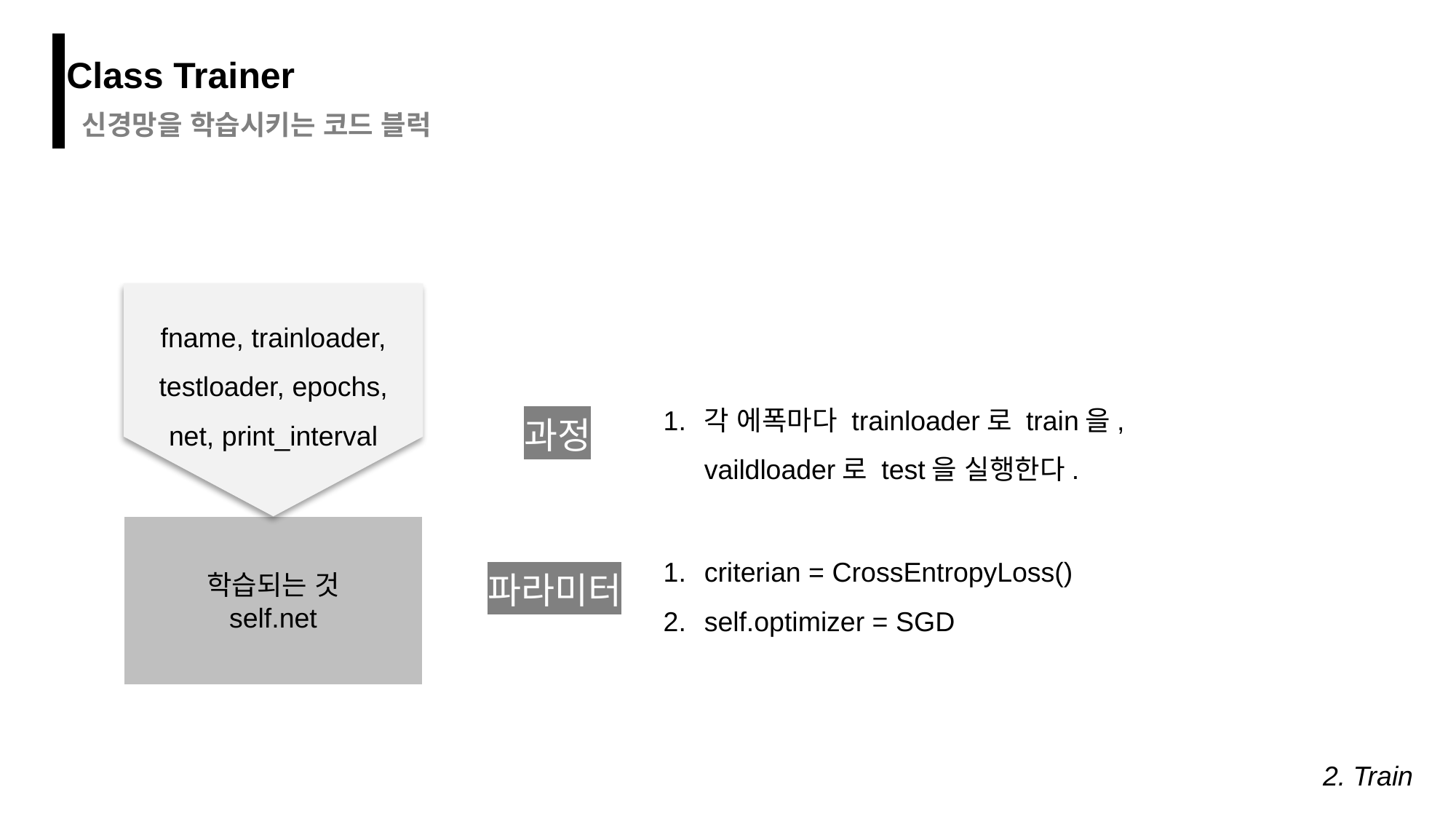

Class Trainer
신경망을 학습시키는 코드 블럭

fname, trainloader,
 testloader, epochs,
net, print_interval

학습되는 것
self.net
각 에폭마다 trainloader로 train을,
vaildloader로 test을 실행한다.
과정
criterian = CrossEntropyLoss()
self.optimizer = SGD
파라미터
2. Train